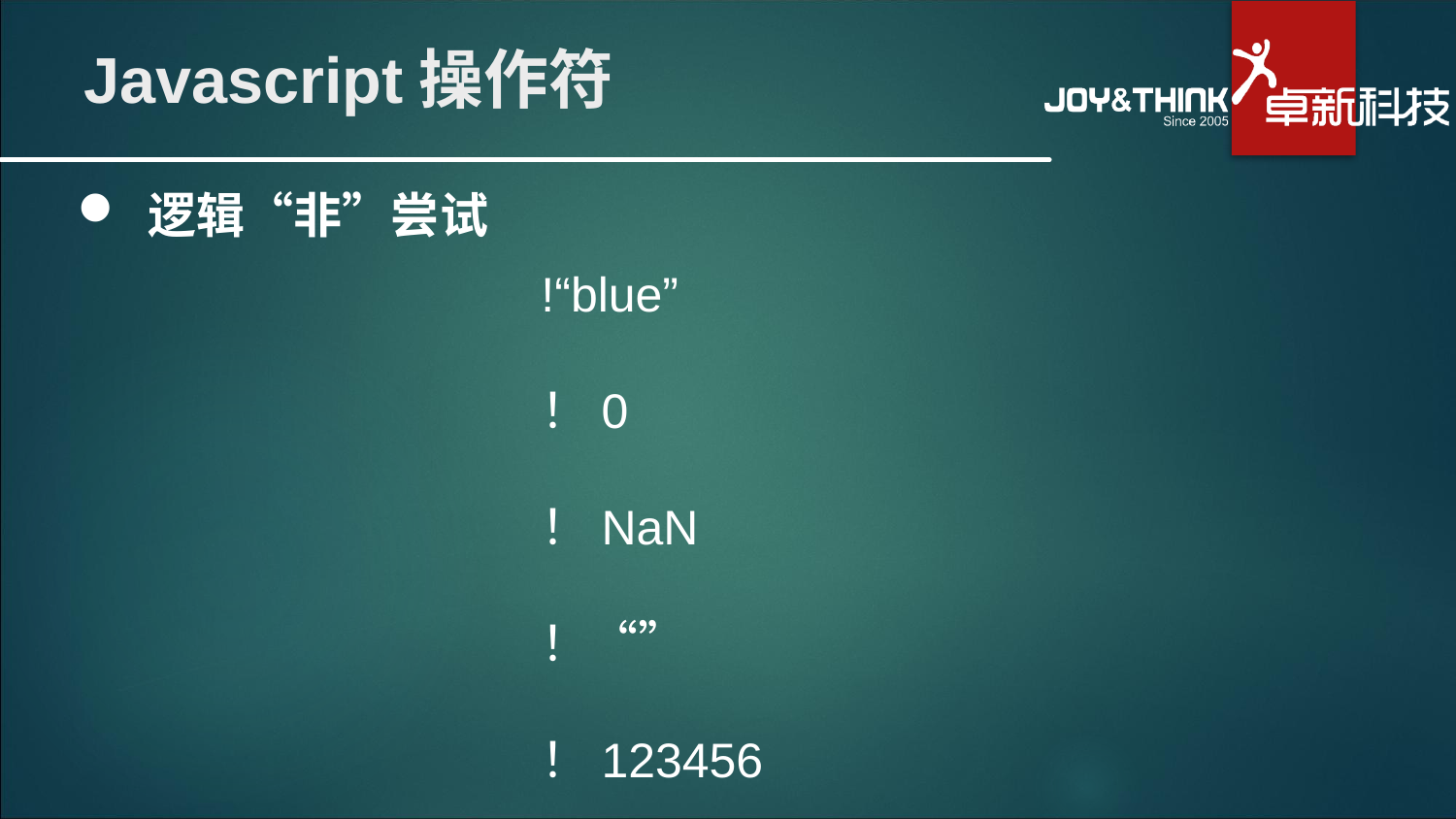

# Javascript操作符
 逻辑“非”尝试
!“blue”

！0

！NaN

！“”

！123456